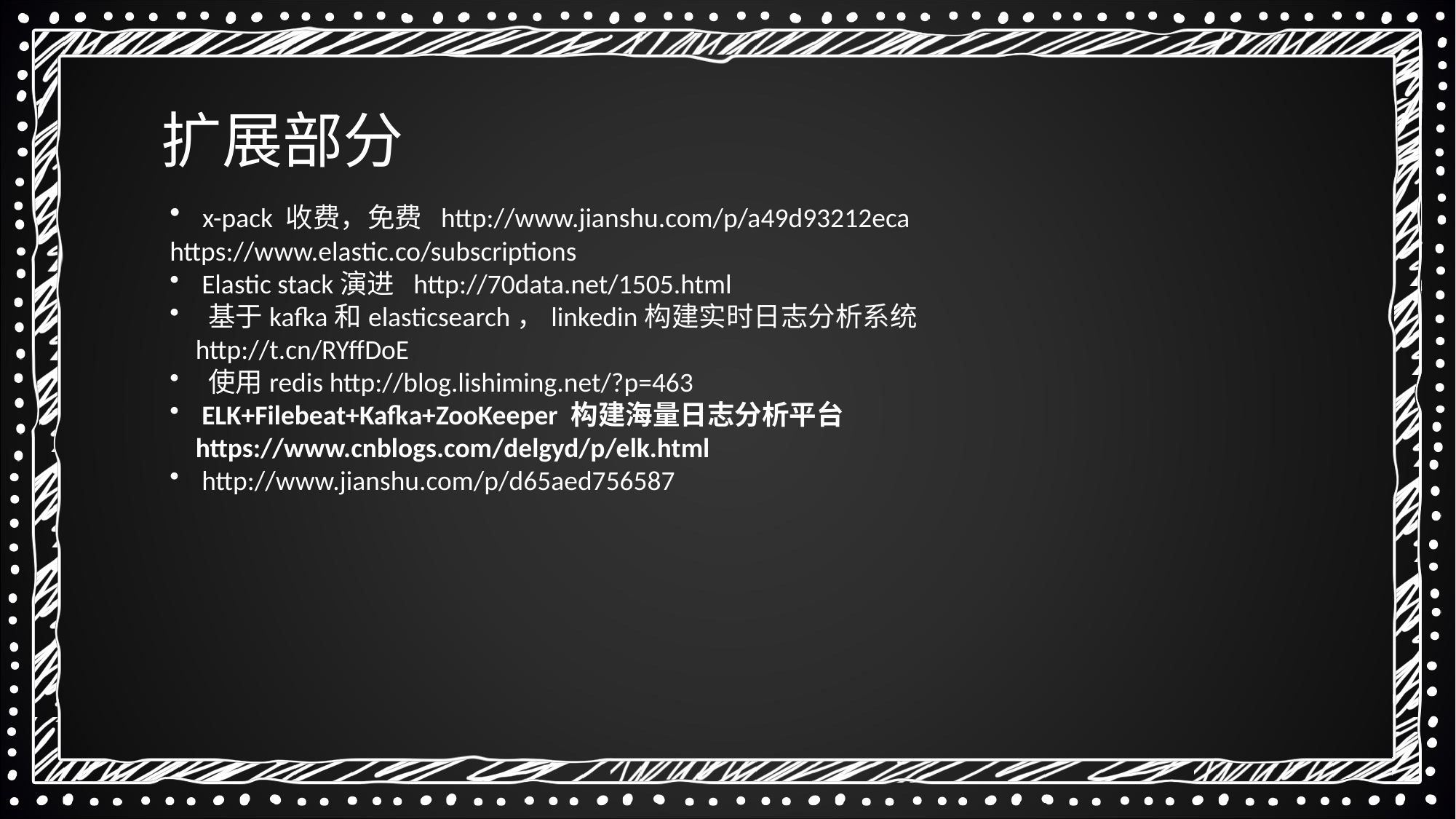

扩展部分
 x-pack 收费，免费  http://www.jianshu.com/p/a49d93212eca
https://www.elastic.co/subscriptions
 Elastic stack演进  http://70data.net/1505.html
 基于kafka和elasticsearch，linkedin构建实时日志分析系统 http://t.cn/RYffDoE
 使用redis http://blog.lishiming.net/?p=463
 ELK+Filebeat+Kafka+ZooKeeper 构建海量日志分析平台  https://www.cnblogs.com/delgyd/p/elk.html
 http://www.jianshu.com/p/d65aed756587